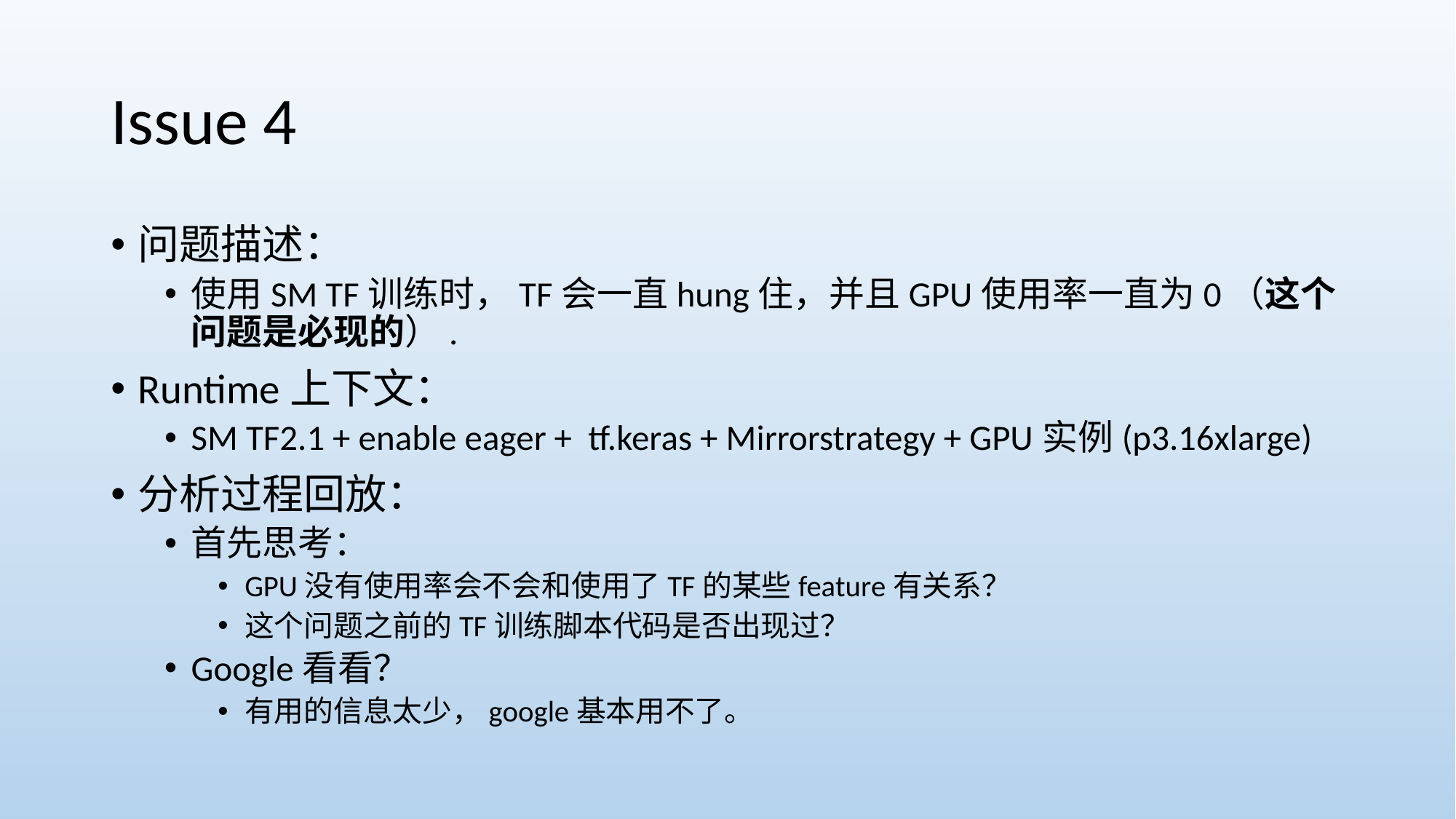

# Issue 4
问题描述：
使用SM TF训练时，TF会一直hung住，并且GPU使用率一直为0（这个问题是必现的）.
Runtime上下文：
SM TF2.1 + enable eager +  tf.keras + Mirrorstrategy + GPU实例(p3.16xlarge)
分析过程回放：
首先思考：
GPU没有使用率会不会和使用了TF的某些feature有关系？
这个问题之前的TF训练脚本代码是否出现过？
Google看看？
有用的信息太少，google基本用不了。